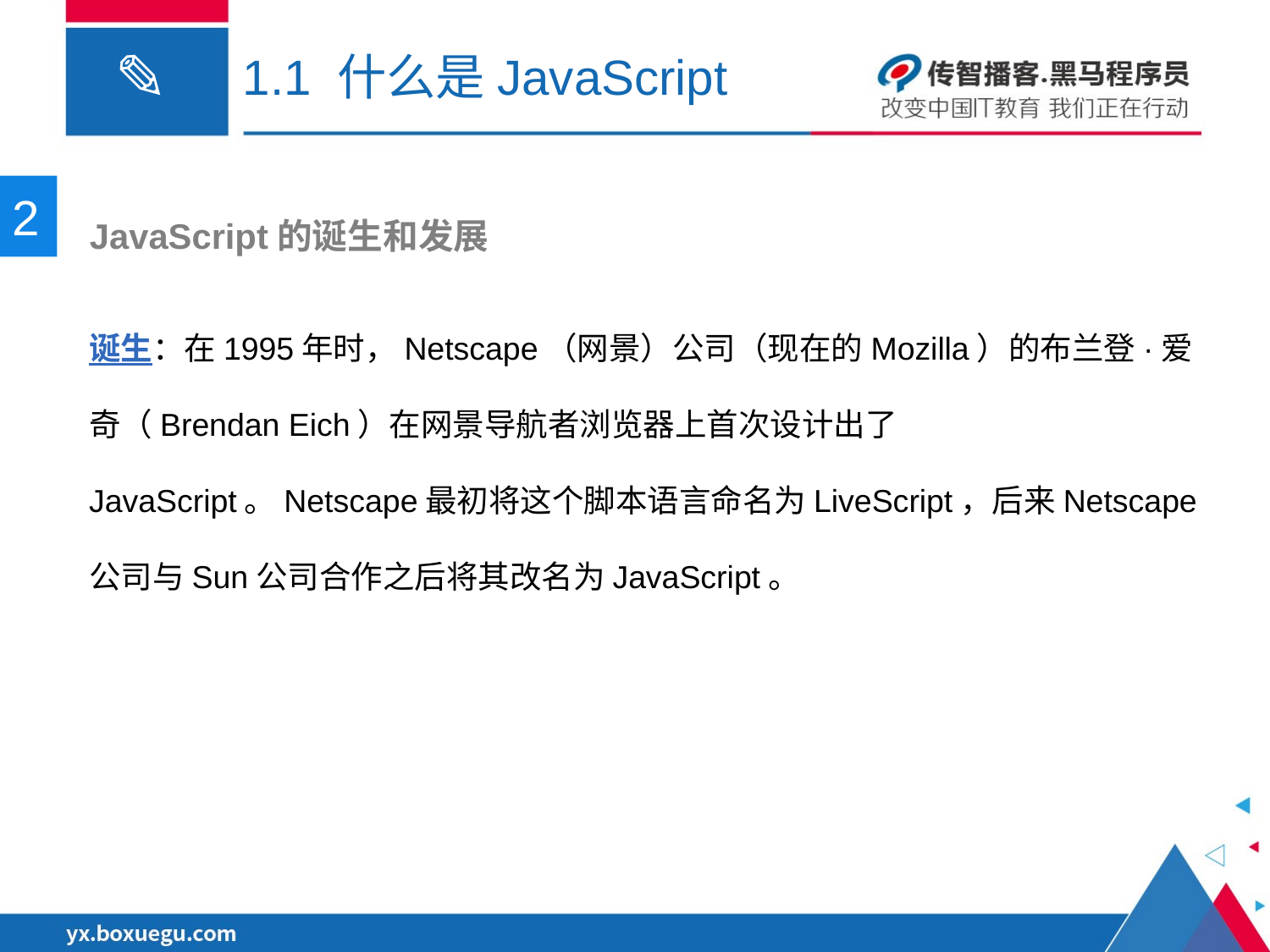

# 1.1 什么是JavaScript

2
  JavaScript的诞生和发展
诞生：在1995年时，Netscape（网景）公司（现在的Mozilla）的布兰登·爱奇（Brendan Eich）在网景导航者浏览器上首次设计出了JavaScript。Netscape最初将这个脚本语言命名为LiveScript，后来Netscape公司与Sun公司合作之后将其改名为JavaScript。